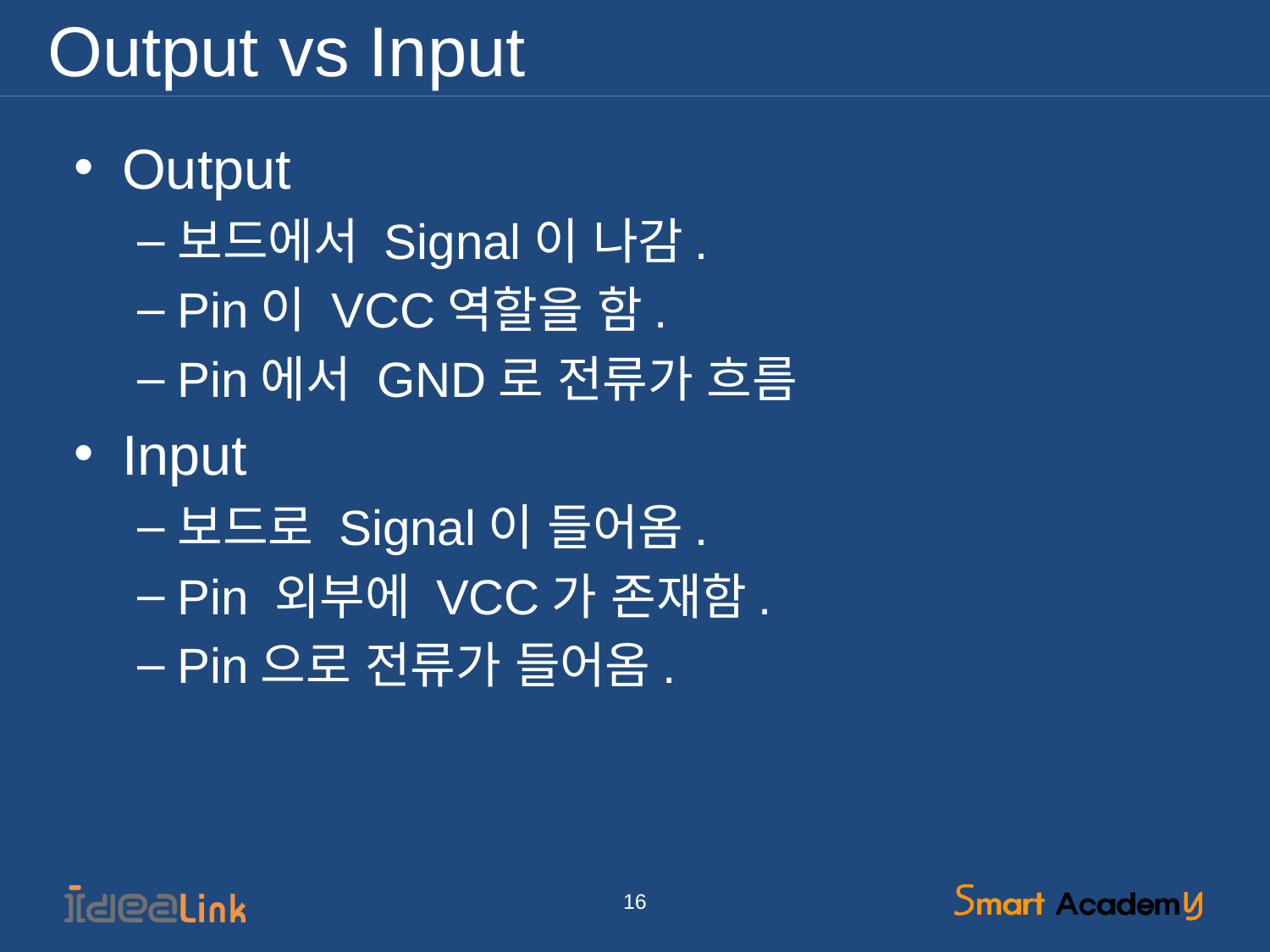

# Output vs Input
Output
보드에서 Signal이 나감.
Pin이 VCC역할을 함.
Pin에서 GND로 전류가 흐름
Input
보드로 Signal이 들어옴.
Pin 외부에 VCC가 존재함.
Pin으로 전류가 들어옴.

16